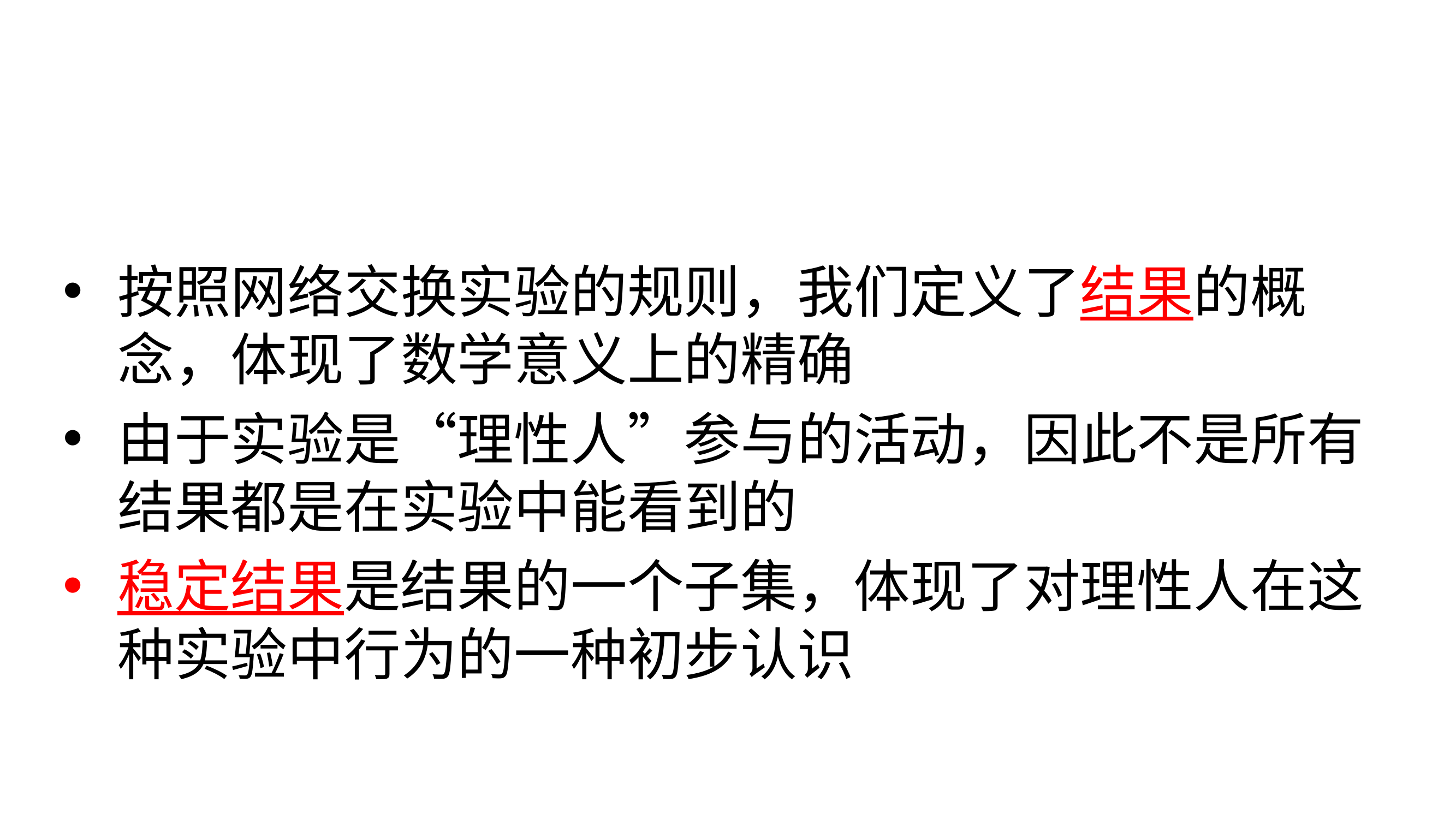

#
按照网络交换实验的规则，我们定义了结果的概念，体现了数学意义上的精确
由于实验是“理性人”参与的活动，因此不是所有结果都是在实验中能看到的
稳定结果是结果的一个子集，体现了对理性人在这种实验中行为的一种初步认识